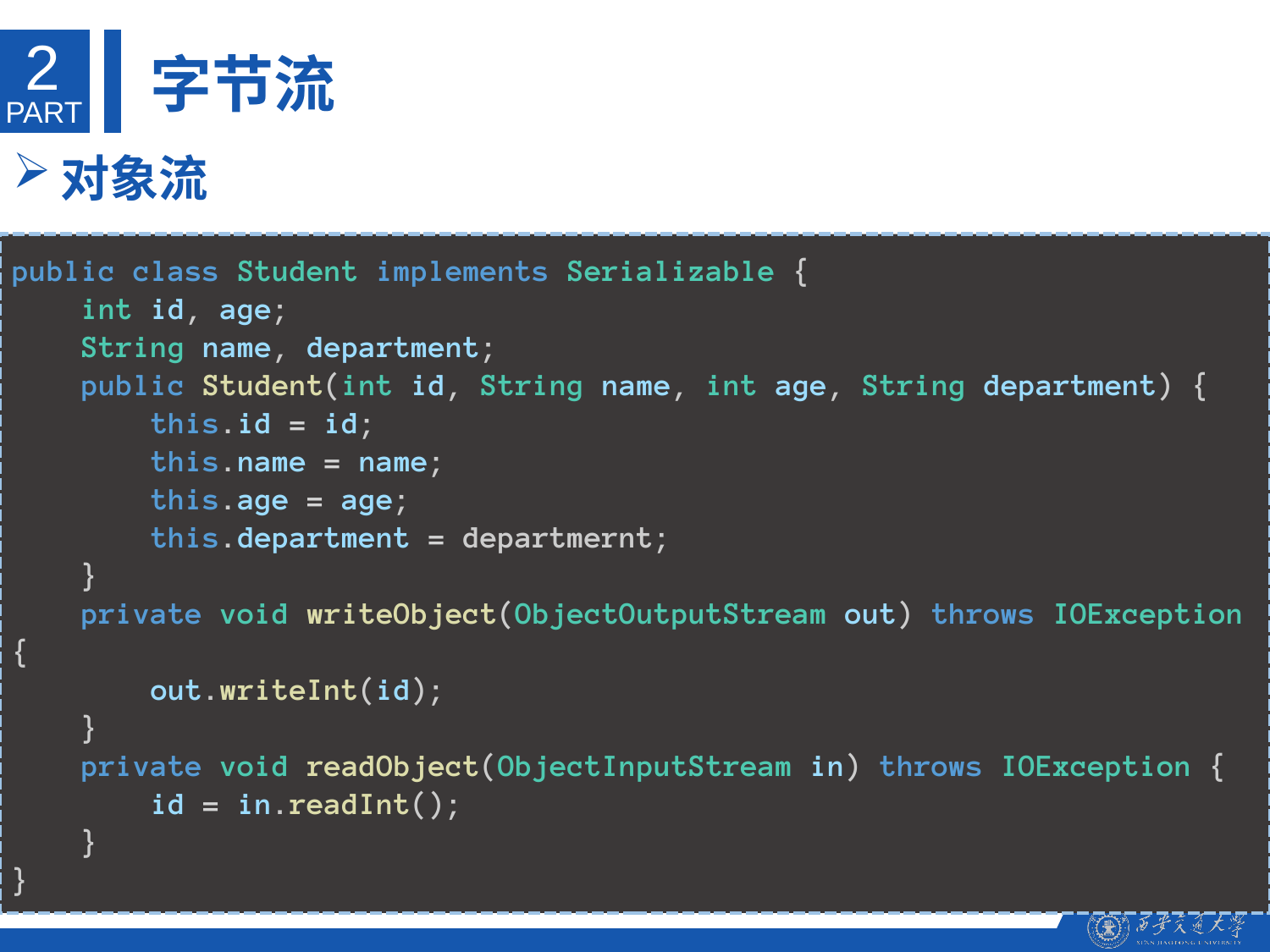

2
字节流
PART
对象流
public class Student implements Serializable {
    int id, age;
    String name, department;
    public Student(int id, String name, int age, String department) {
        this.id = id;
        this.name = name;
        this.age = age;
        this.department = departmernt;
    }
    private void writeObject(ObjectOutputStream out) throws IOException {
        out.writeInt(id);
    }
    private void readObject(ObjectInputStream in) throws IOException {
        id = in.readInt();
    }
}